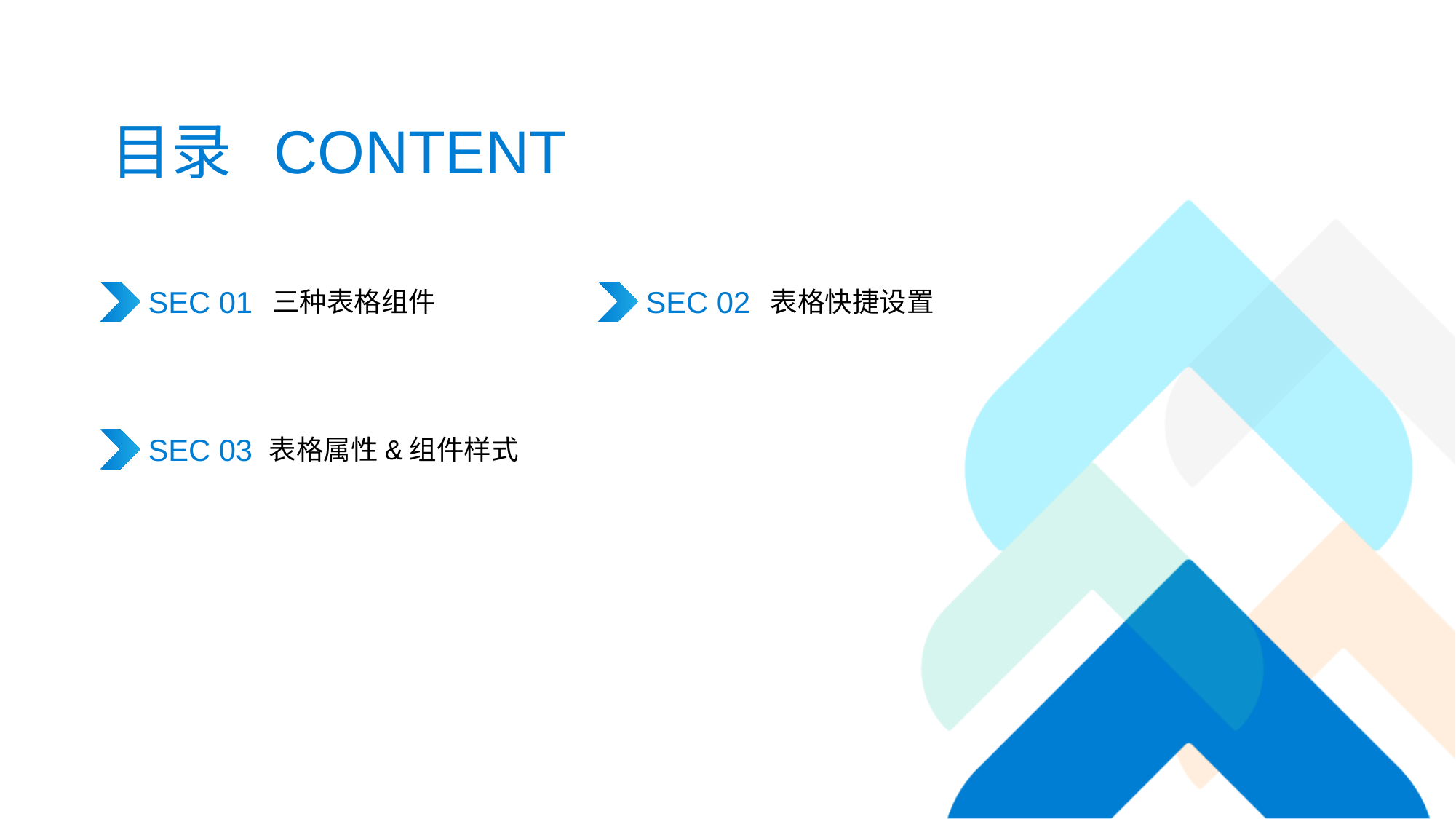

# 目录  CONTENT
SEC 01
三种表格组件

SEC 02
表格快捷设置

SEC 03
表格属性&组件样式